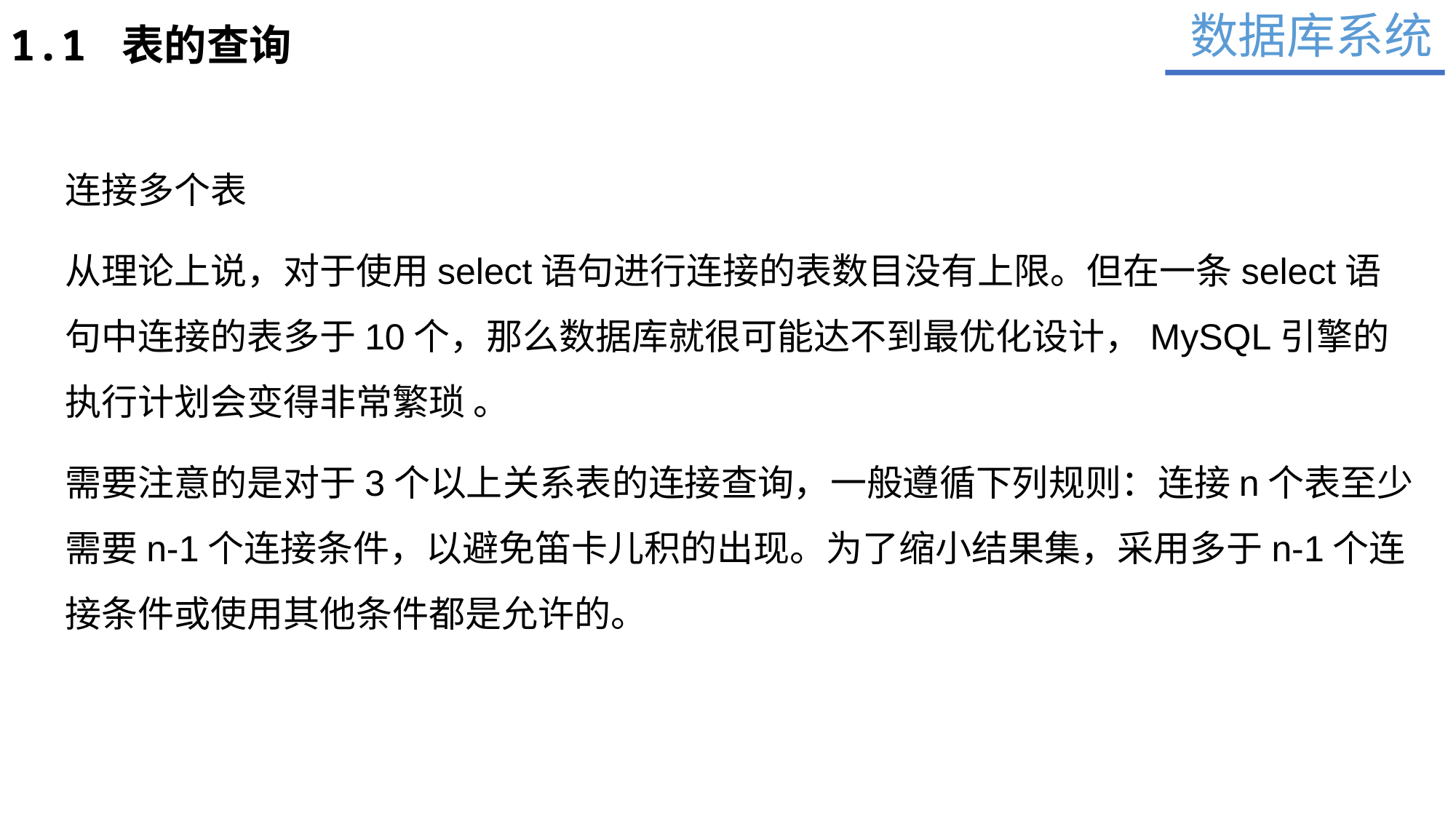

数据库系统
1.1 表的查询

连接多个表
从理论上说，对于使用select语句进行连接的表数目没有上限。但在一条select语句中连接的表多于10个，那么数据库就很可能达不到最优化设计，MySQL引擎的执行计划会变得非常繁琐 。
需要注意的是对于3个以上关系表的连接查询，一般遵循下列规则：连接n个表至少需要n-1个连接条件，以避免笛卡儿积的出现。为了缩小结果集，采用多于n-1个连接条件或使用其他条件都是允许的。